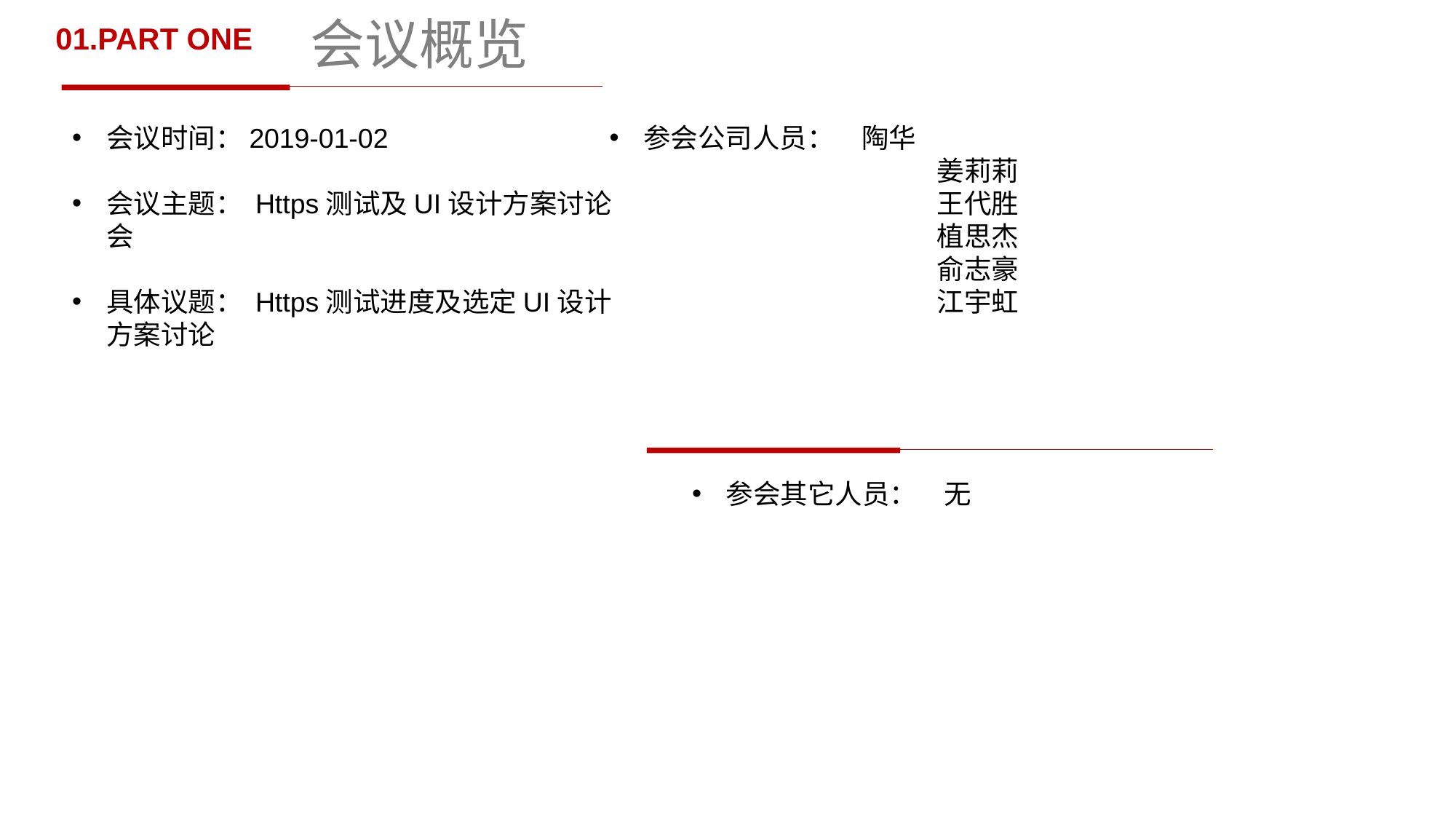

# 会议概览
01.PART ONE

会议时间：2019-01-02

会议主题： Https测试及UI设计方案讨论会

具体议题： Https测试进度及选定UI设计方案讨论
参会公司人员：	陶华
姜莉莉
王代胜
植思杰
俞志豪
江宇虹
参会其它人员：	无